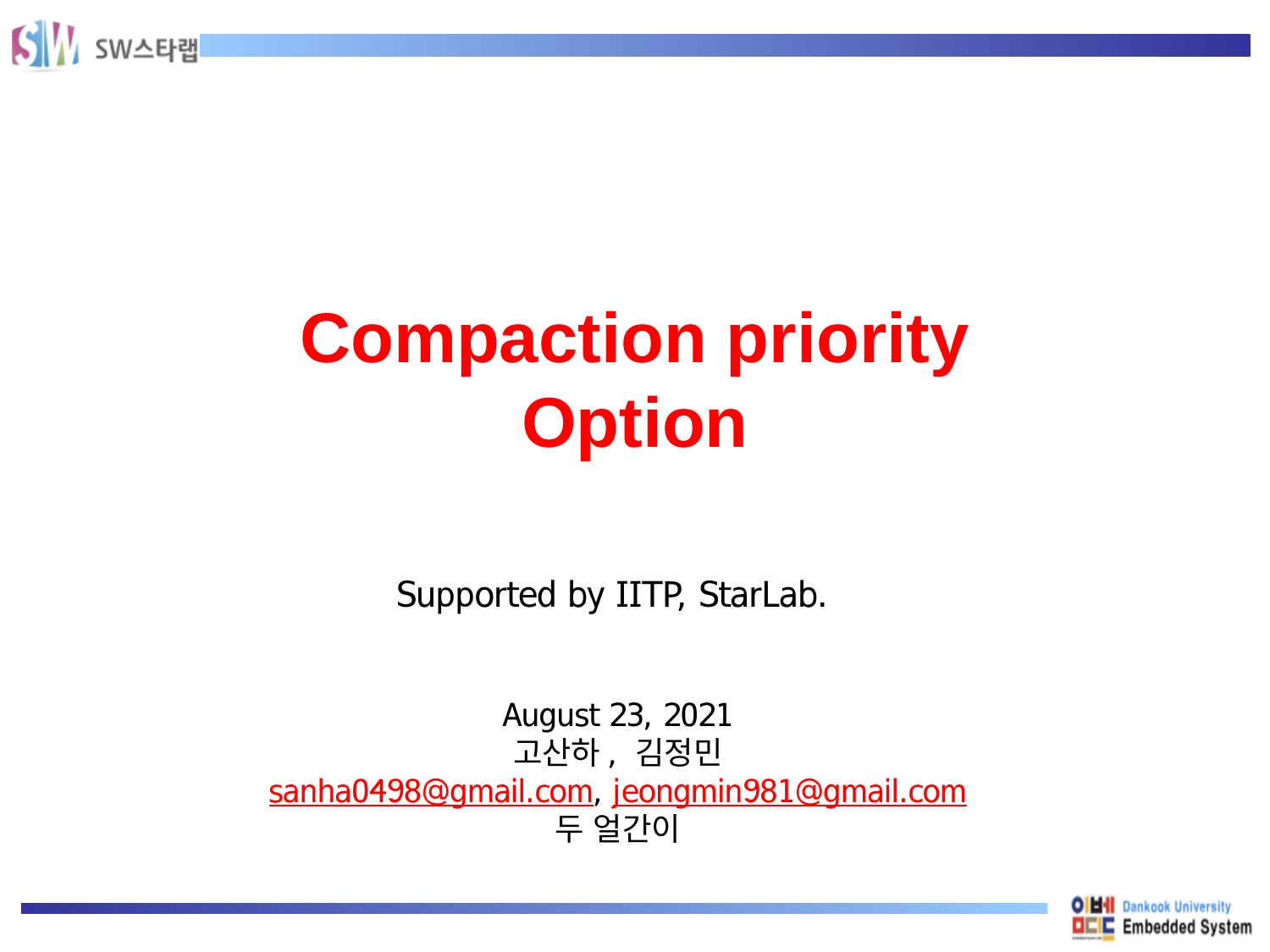

# Compaction priority Option
Supported by IITP, StarLab.

August 23, 2021
고산하, 김정민
sanha0498@gmail.com, jeongmin981@gmail.com
두 얼간이